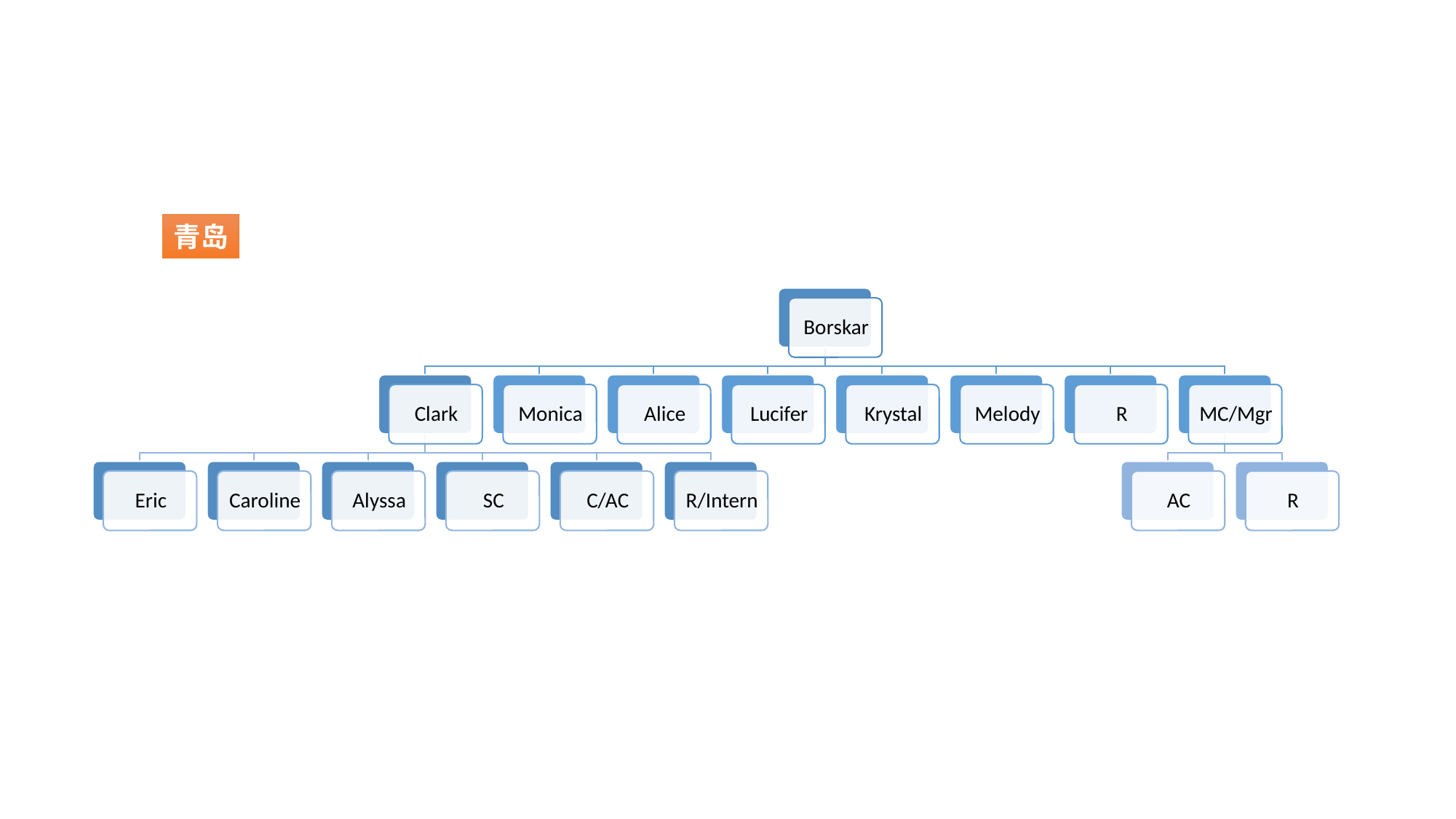

Borskar
Clark
Eric
Caroline
Alyssa
SC
C/AC
R/Intern
Monica
Alice
Lucifer
Krystal
Melody
R
MC/Mgr
AC
R
青岛